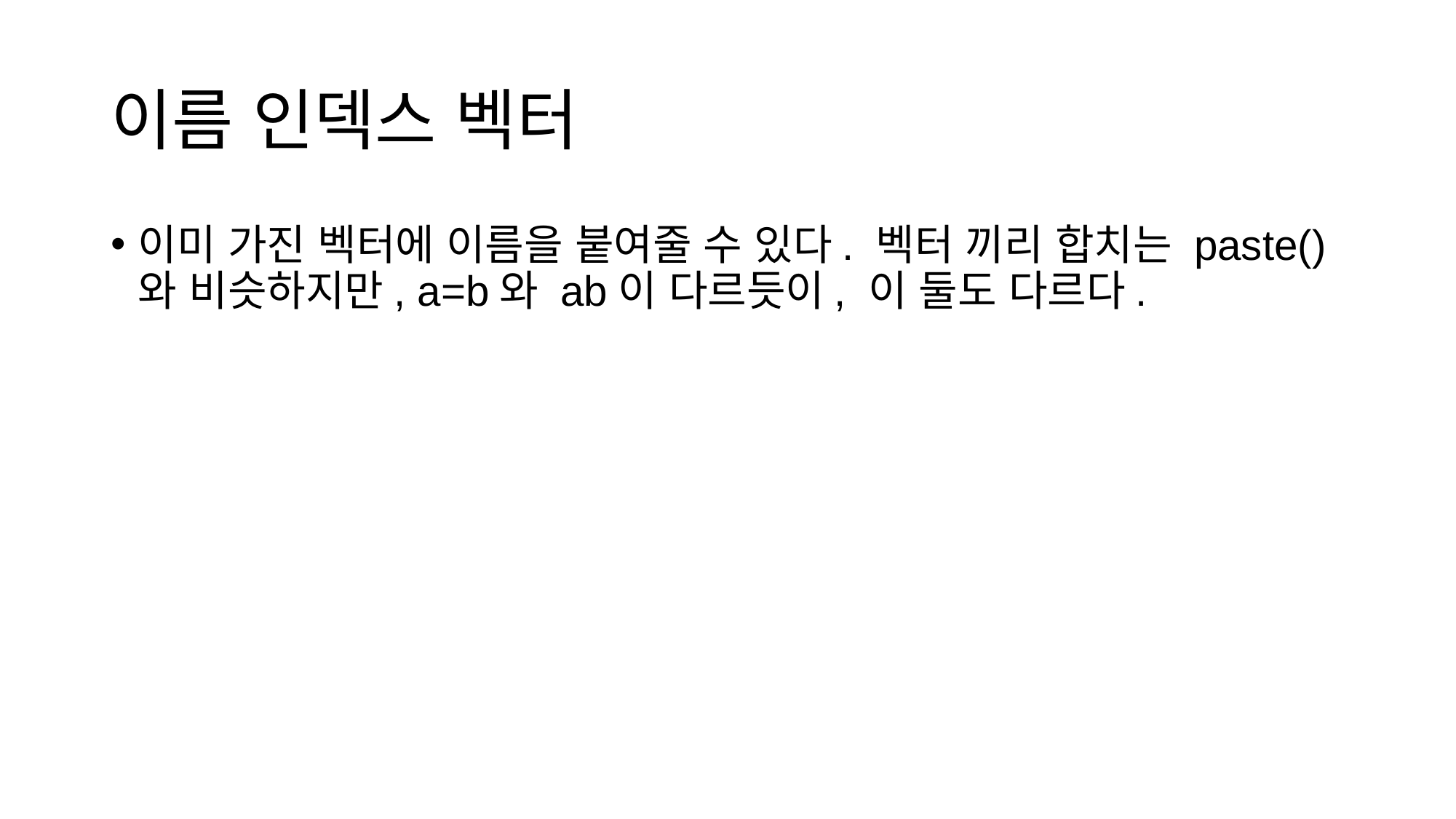

# 이름 인덱스 벡터
이미 가진 벡터에 이름을 붙여줄 수 있다. 벡터 끼리 합치는 paste()와 비슷하지만, a=b와 ab이 다르듯이, 이 둘도 다르다.